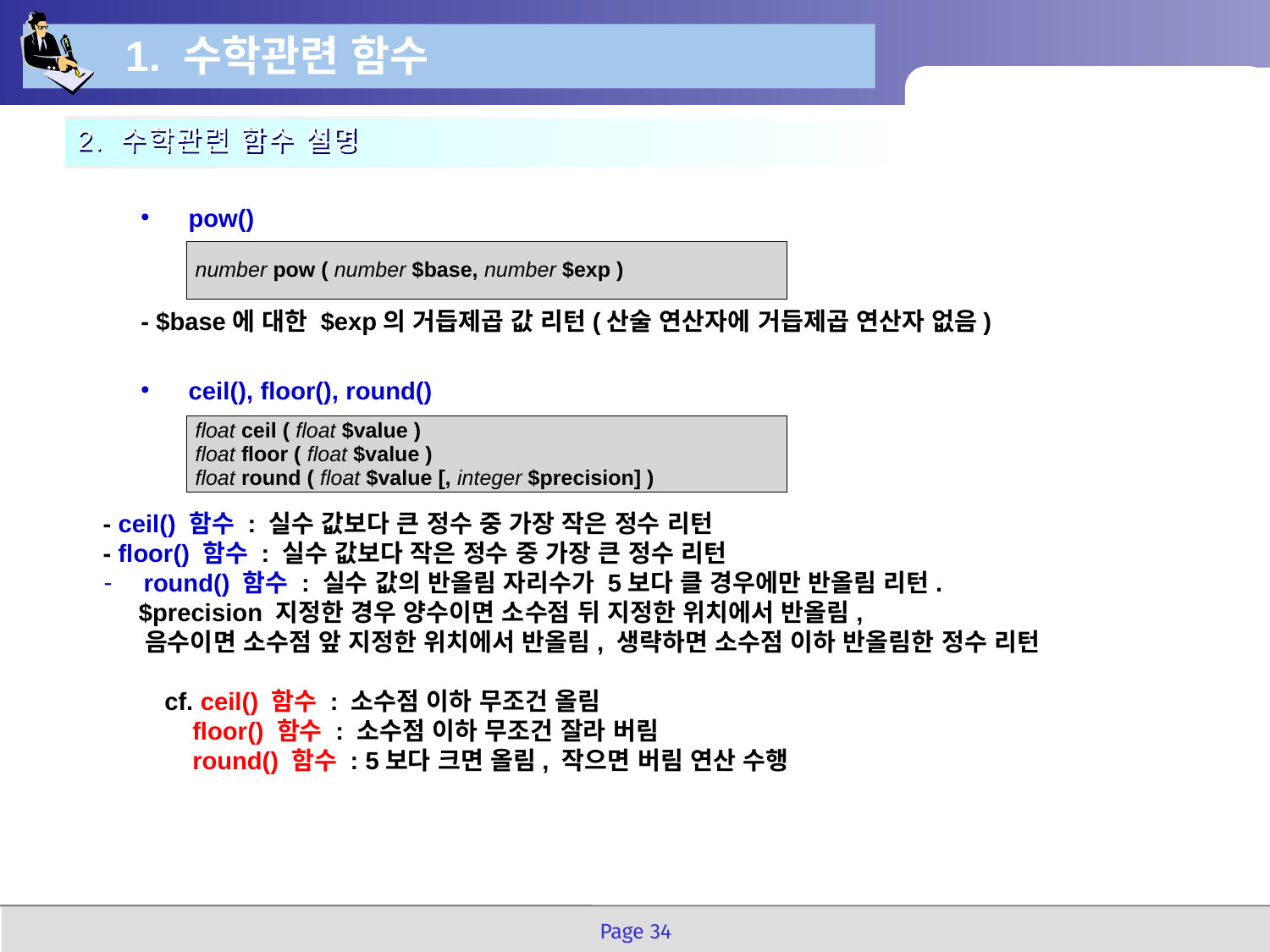

1. 수학관련 함수
2. 수학관련 함수 설명

pow()

- $base에 대한 $exp의 거듭제곱 값 리턴(산술 연산자에 거듭제곱 연산자 없음)

ceil(), floor(), round()

 - ceil() 함수 : 실수 값보다 큰 정수 중 가장 작은 정수 리턴
 - floor() 함수 : 실수 값보다 작은 정수 중 가장 큰 정수 리턴
round() 함수 : 실수 값의 반올림 자리수가 5보다 클 경우에만 반올림 리턴.
     $precision 지정한 경우 양수이면 소수점 뒤 지정한 위치에서 반올림,
     음수이면 소수점 앞 지정한 위치에서 반올림, 생략하면 소수점 이하 반올림한 정수 리턴

   cf. ceil() 함수 : 소수점 이하 무조건 올림
       floor() 함수 : 소수점 이하 무조건 잘라 버림
       round() 함수 : 5보다 크면 올림, 작으면 버림 연산 수행

| number pow ( number $base, number $exp ) |
| --- |
| float ceil ( float $value ) float floor ( float $value ) float round ( float $value [, integer $precision] ) |
| --- |
Page 34